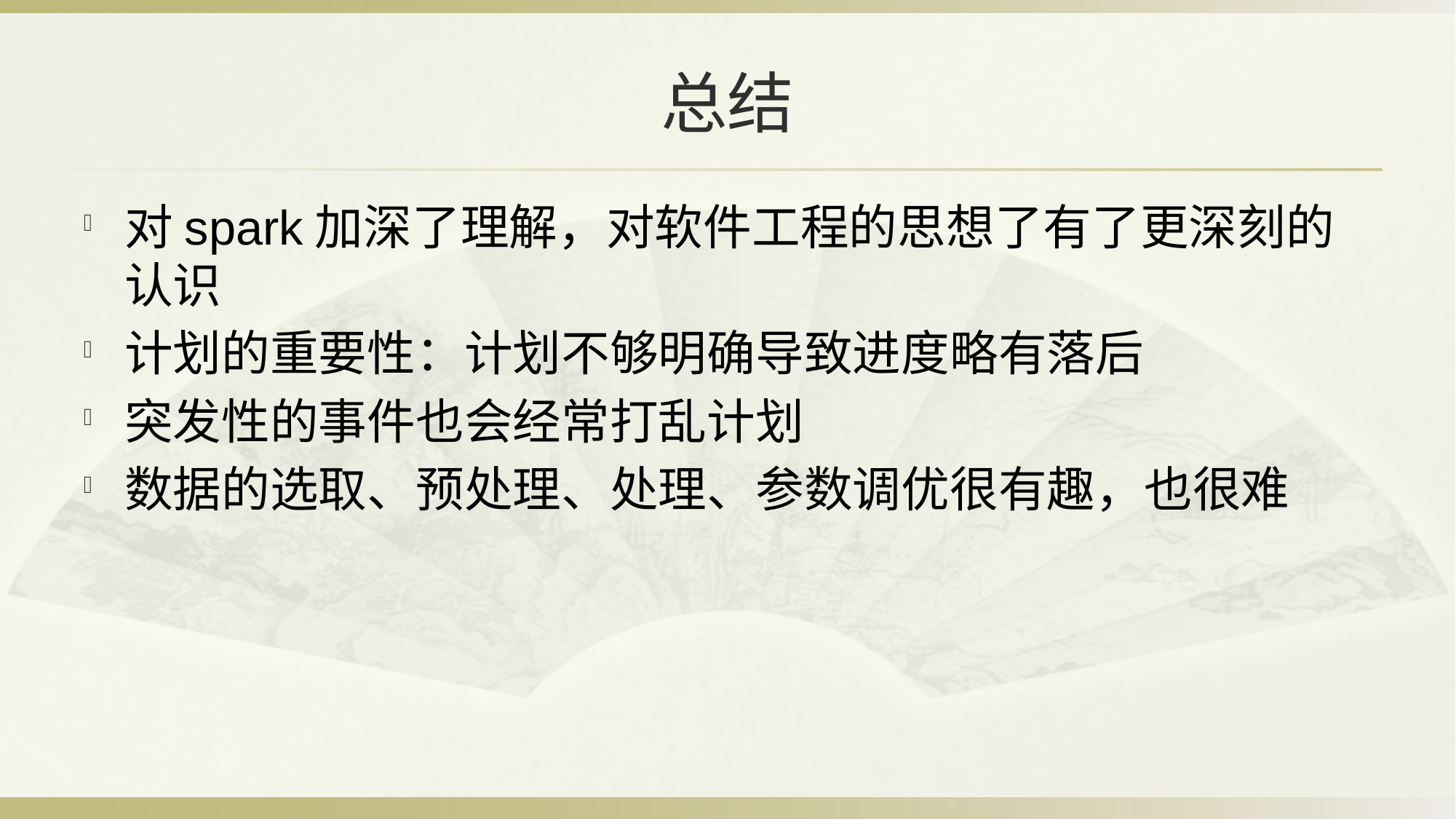

# 总结
对spark加深了理解，对软件工程的思想了有了更深刻的认识
计划的重要性：计划不够明确导致进度略有落后
突发性的事件也会经常打乱计划
数据的选取、预处理、处理、参数调优很有趣，也很难